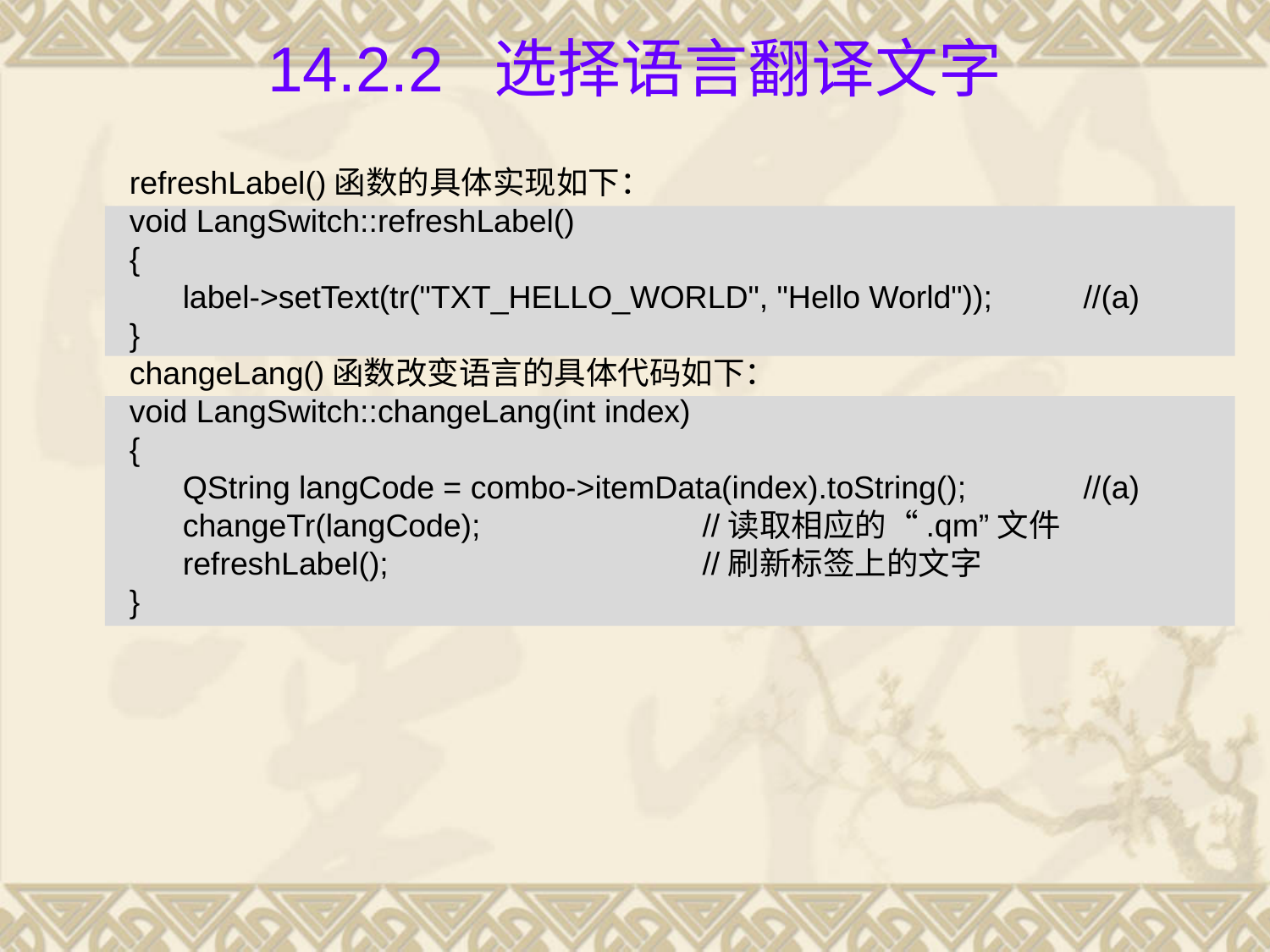

# 14.2.2  选择语言翻译文字
refreshLabel()函数的具体实现如下：
void LangSwitch::refreshLabel()
{
      label->setText(tr("TXT_HELLO_WORLD", "Hello World"));	//(a)
}
changeLang()函数改变语言的具体代码如下：
void LangSwitch::changeLang(int index)
{
      QString langCode = combo->itemData(index).toString();	//(a)
      changeTr(langCode);		//读取相应的“.qm”文件
      refreshLabel();			//刷新标签上的文字
}